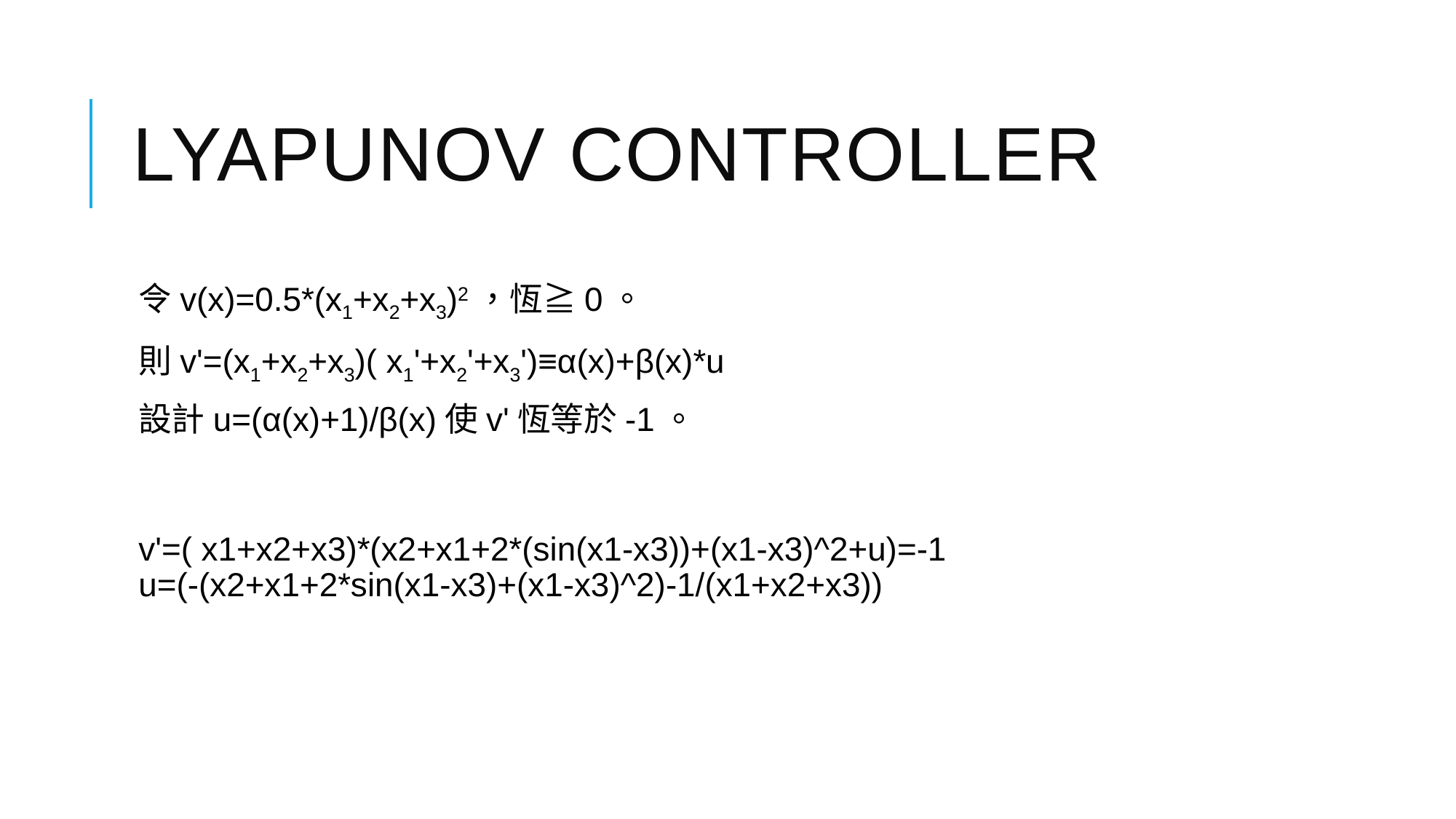

# Lyapunov controller
令v(x)=0.5*(x1+x2+x3)2，恆≧0。
則v'=(x1+x2+x3)( x1'+x2'+x3')≡α(x)+β(x)*u
設計u=(α(x)+1)/β(x)使v'恆等於-1。
v'=( x1+x2+x3)*(x2+x1+2*(sin(x1-x3))+(x1-x3)^2+u)=-1
u=(-(x2+x1+2*sin(x1-x3)+(x1-x3)^2)-1/(x1+x2+x3))